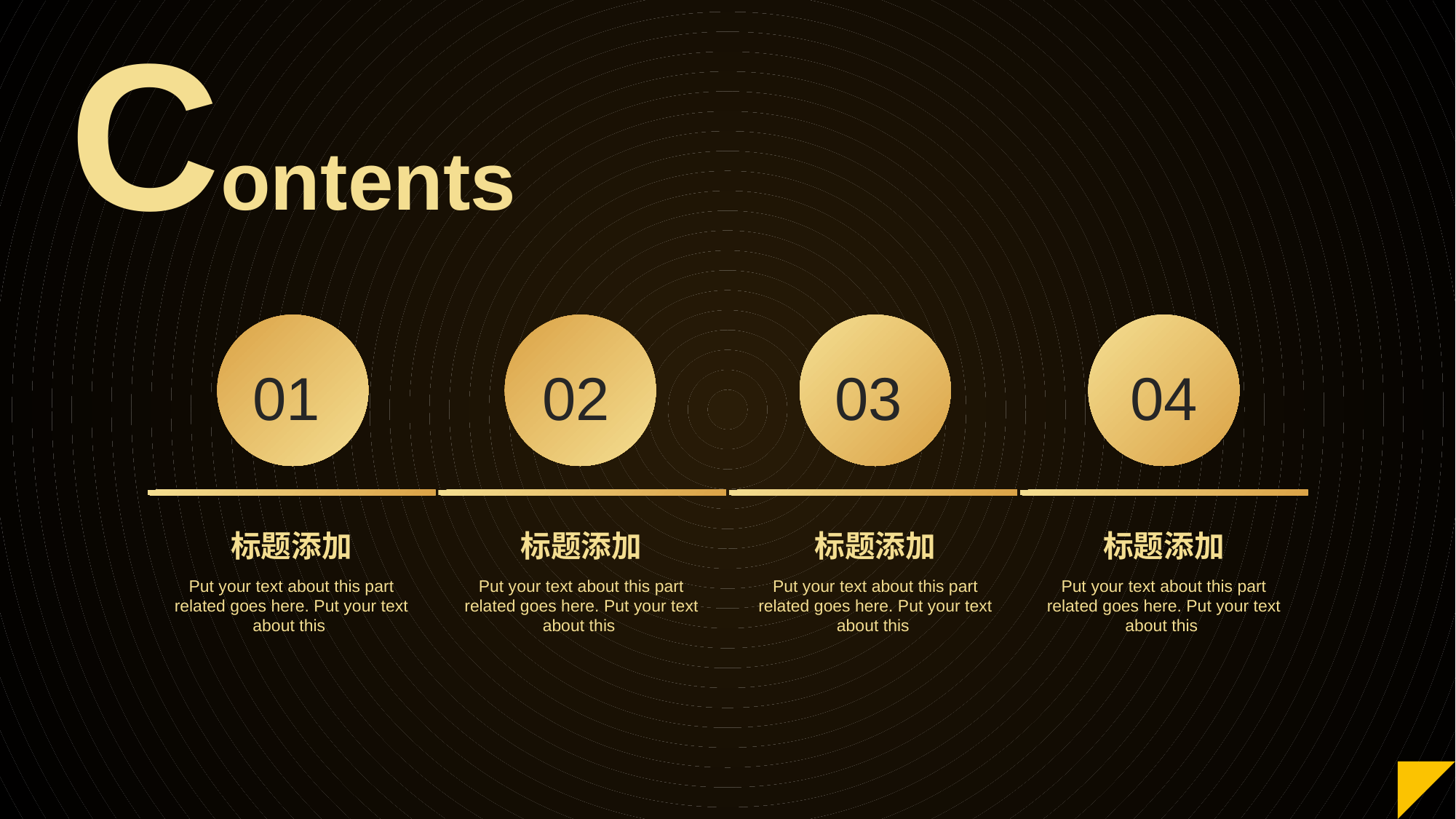

Contents

01

02

03

04

标题添加
Put your text about this part related goes here. Put your text about this
标题添加
Put your text about this part related goes here. Put your text about this
标题添加
Put your text about this part related goes here. Put your text about this
标题添加
Put your text about this part related goes here. Put your text about this